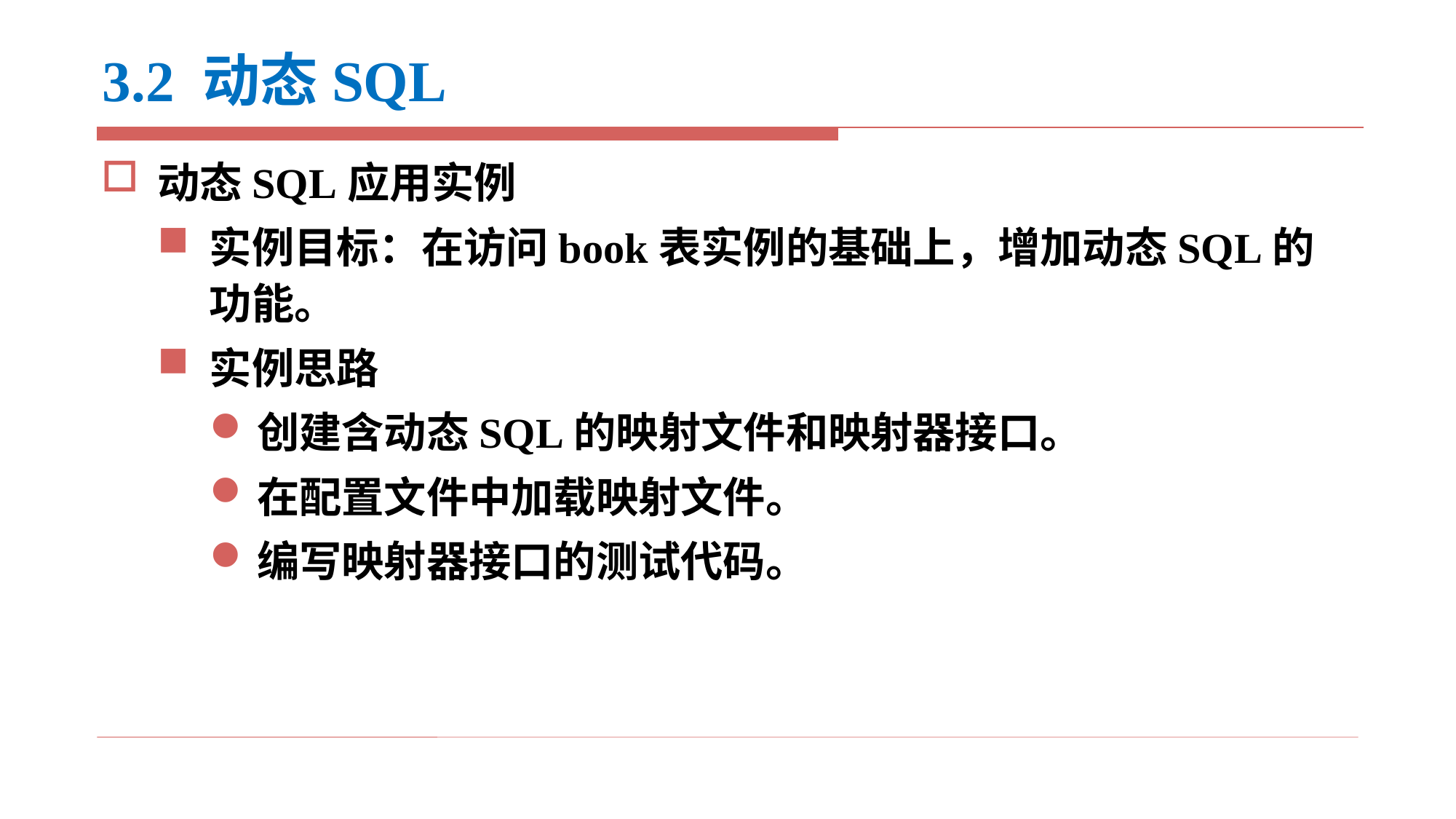

# 3.2 动态SQL
动态SQL应用实例
实例目标：在访问book表实例的基础上，增加动态SQL的功能。
实例思路
创建含动态SQL的映射文件和映射器接口。
在配置文件中加载映射文件。
编写映射器接口的测试代码。
31